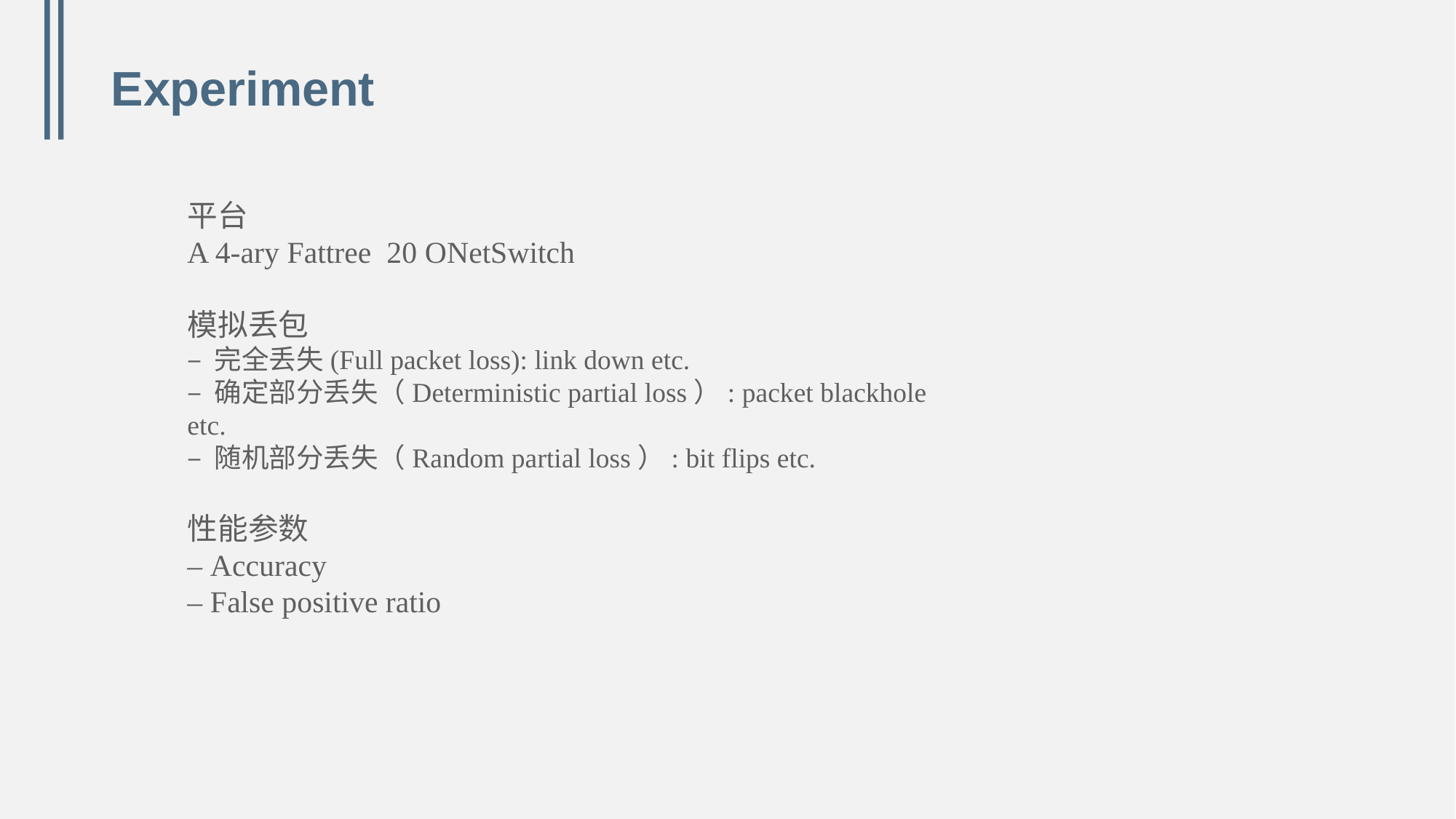

Experiment
平台
A 4-ary Fattree  20 ONetSwitch

模拟丢包
– 完全丢失(Full packet loss): link down etc.
– 确定部分丢失（Deterministic partial loss）: packet blackhole etc.
– 随机部分丢失（Random partial loss）: bit flips etc.

性能参数
– Accuracy
– False positive ratio